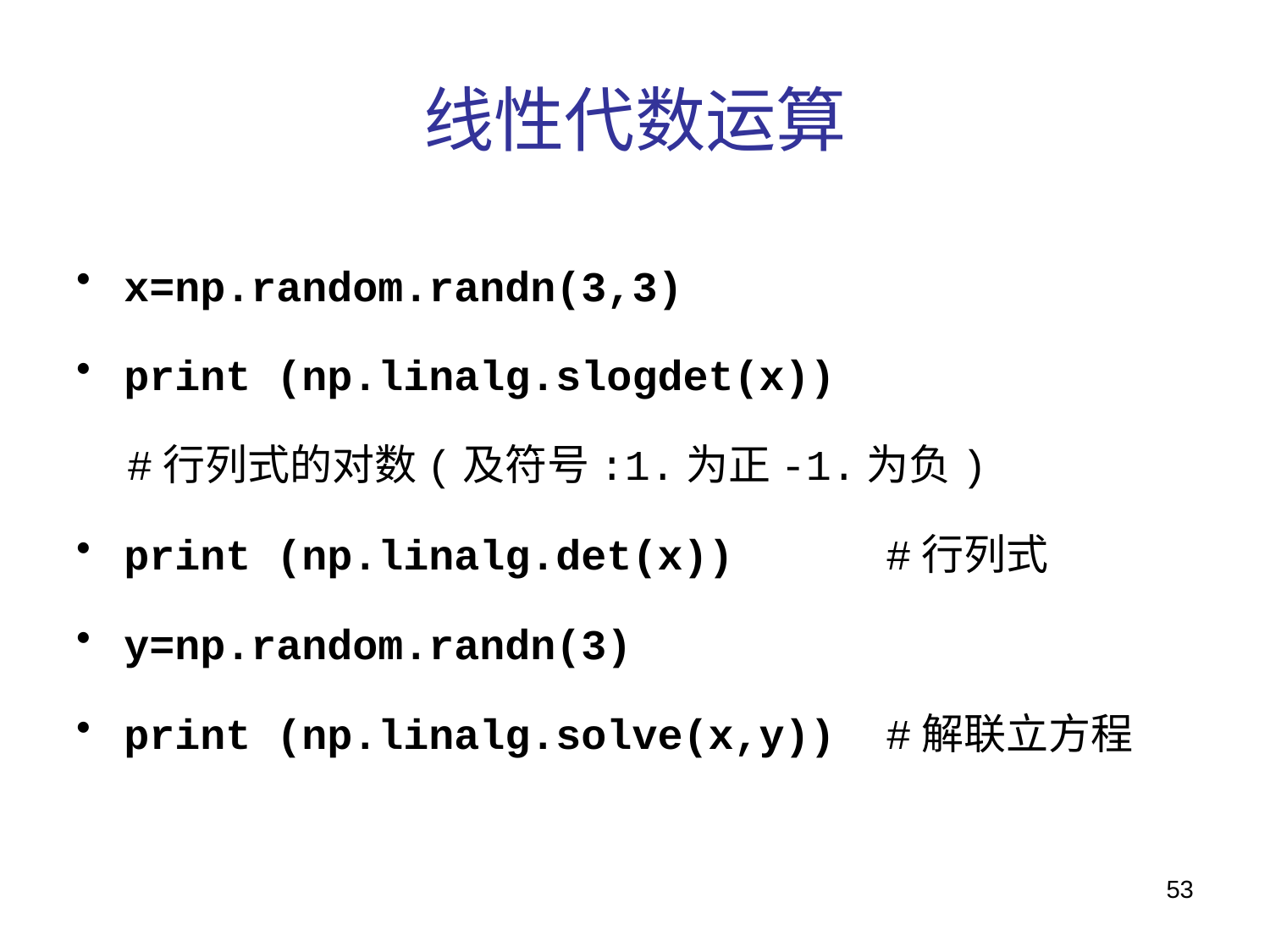

# 线性代数运算
x=np.random.randn(3,3)
print (np.linalg.slogdet(x))
  #行列式的对数(及符号:1.为正-1.为负)
print (np.linalg.det(x))      #行列式
y=np.random.randn(3)
print (np.linalg.solve(x,y))  #解联立方程
53